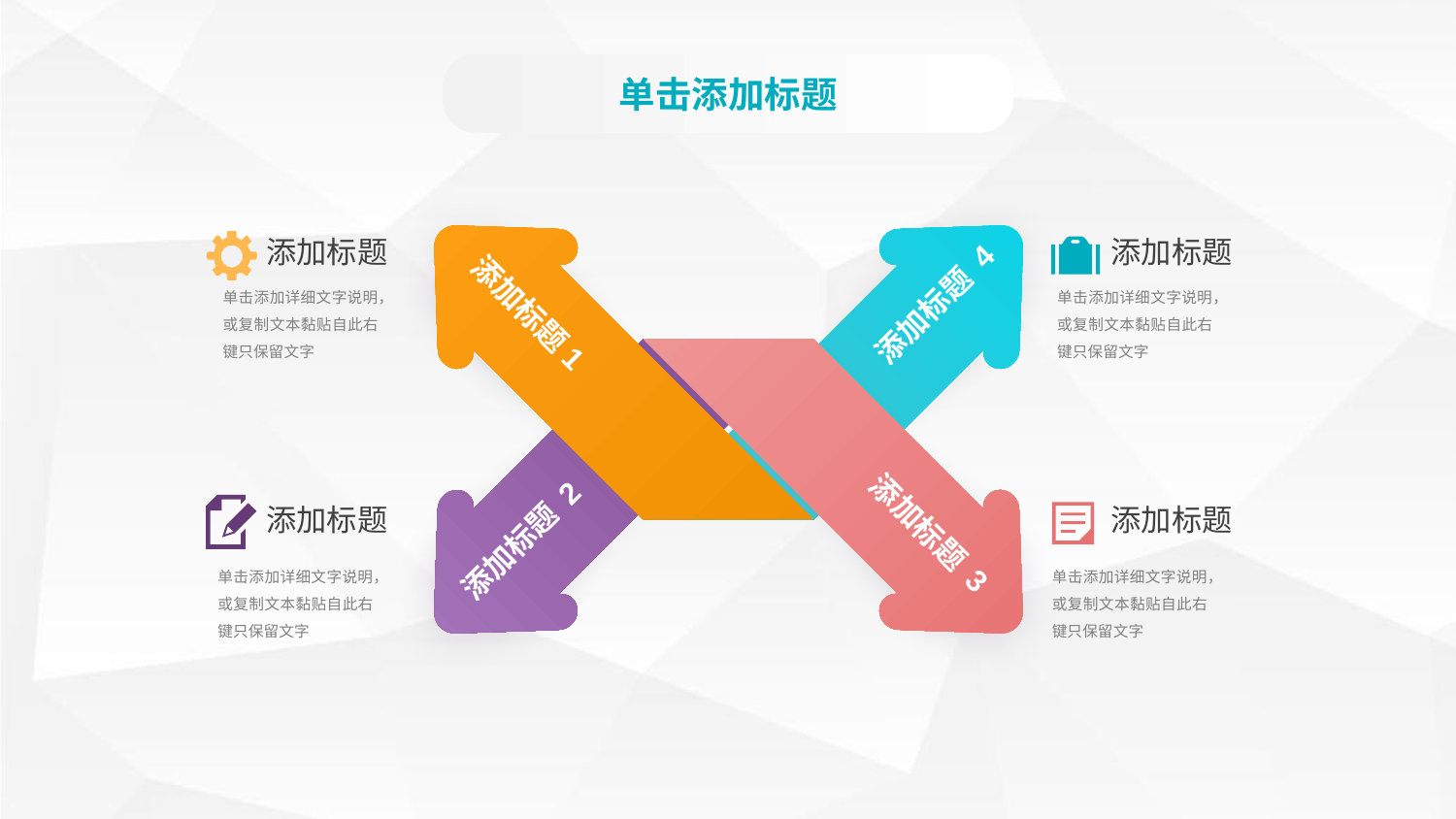

单击添加标题

添加标题1
添加标题
添加标题

添加标题 3

添加标题 4
单击添加详细文字说明，或复制文本黏贴自此右键只保留文字
单击添加详细文字说明，或复制文本黏贴自此右键只保留文字

添加标题 2
添加标题
添加标题

单击添加详细文字说明，或复制文本黏贴自此右键只保留文字
单击添加详细文字说明，或复制文本黏贴自此右键只保留文字